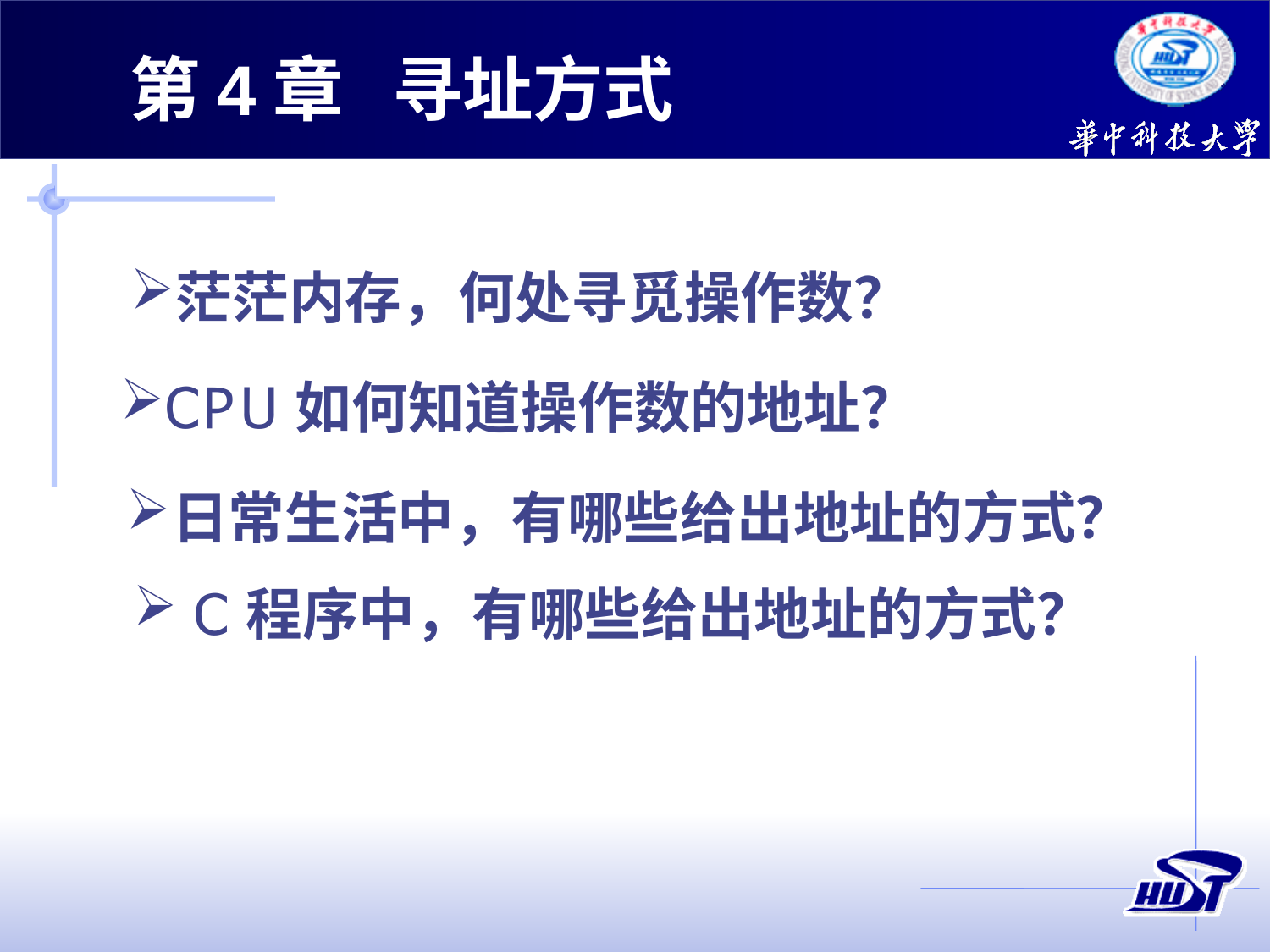

第4章   寻址方式
茫茫内存，何处寻觅操作数？
CPU如何知道操作数的地址？
日常生活中，有哪些给出地址的方式？
 C程序中，有哪些给出地址的方式？